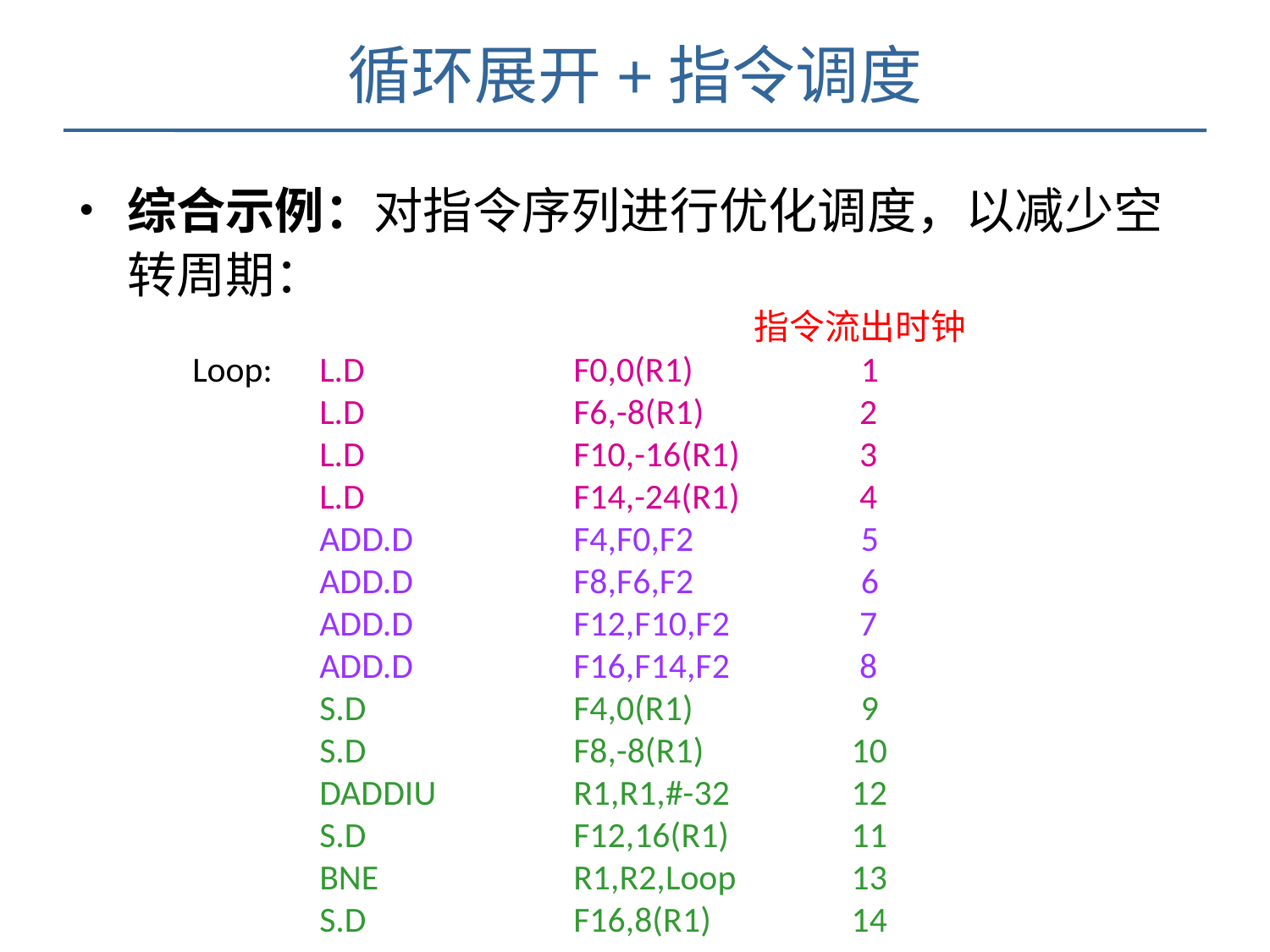

循环展开+指令调度
综合示例：对指令序列进行优化调度，以减少空转周期：
			                      指令流出时钟
Loop:	L.D		F0,0(R1)	                    1
	L.D		F6,-8(R1)	    2
	L.D		F10,-16(R1)	    3
	L.D		F14,-24(R1)	    4
	ADD.D		F4,F0,F2	                    5
	ADD.D		F8,F6,F2	                    6
	ADD.D		F12,F10,F2	    7
	ADD.D		F16,F14,F2	    8
	S.D		F4,0(R1)	                    9
	S.D		F8,-8(R1)	   10
	DADDIU		R1,R1,#-32	   12
	S.D		F12,16(R1)	   11
	BNE		R1,R2,Loop	   13
	S.D		F16,8(R1)	   14